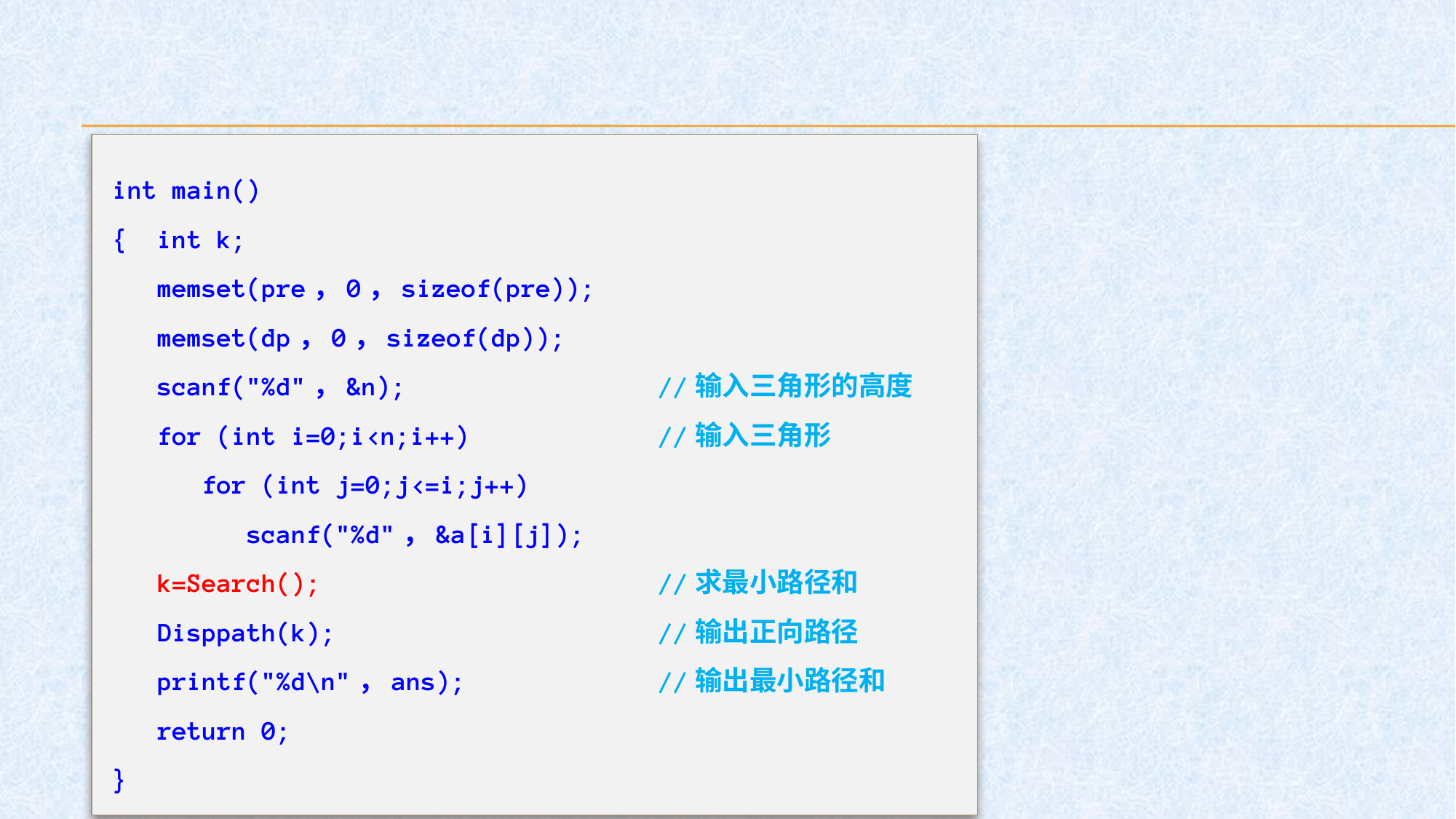

int main()
{  int k;
   memset(pre，0，sizeof(pre));
   memset(dp，0，sizeof(dp));
   scanf("%d"，&n);			//输入三角形的高度
   for (int i=0;i<n;i++)		//输入三角形
      for (int j=0;j<=i;j++)
         scanf("%d"，&a[i][j]);
   k=Search();				//求最小路径和
   Disppath(k);			//输出正向路径
   printf("%d\n"，ans);		//输出最小路径和
   return 0;
}